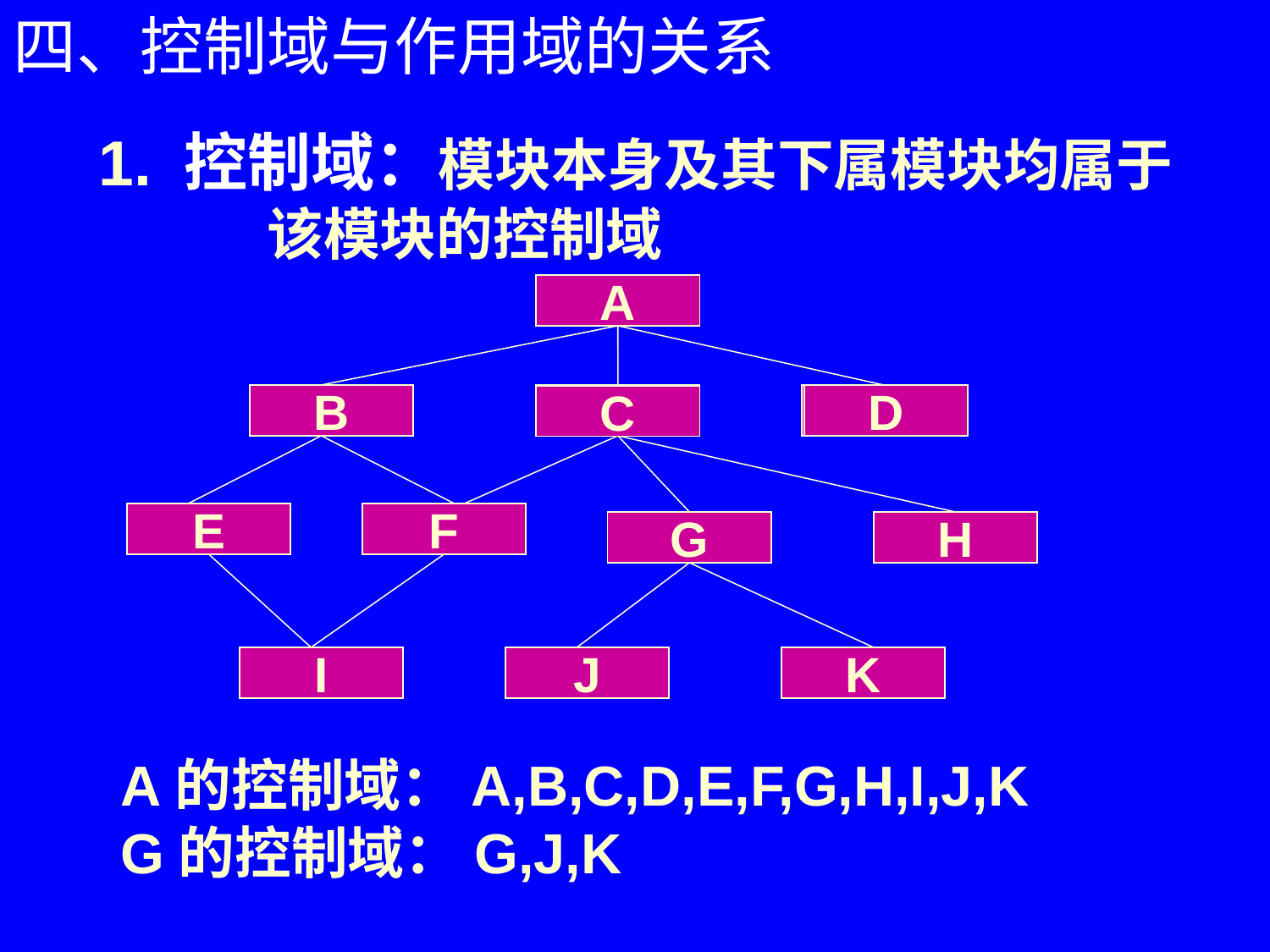

四、控制域与作用域的关系

1. 控制域：模块本身及其下属模块均属于
            该模块的控制域

A

B

D
C

E

F

G

H

I

J

K
A的控制域：A,B,C,D,E,F,G,H,I,J,K
G的控制域：G,J,K

68